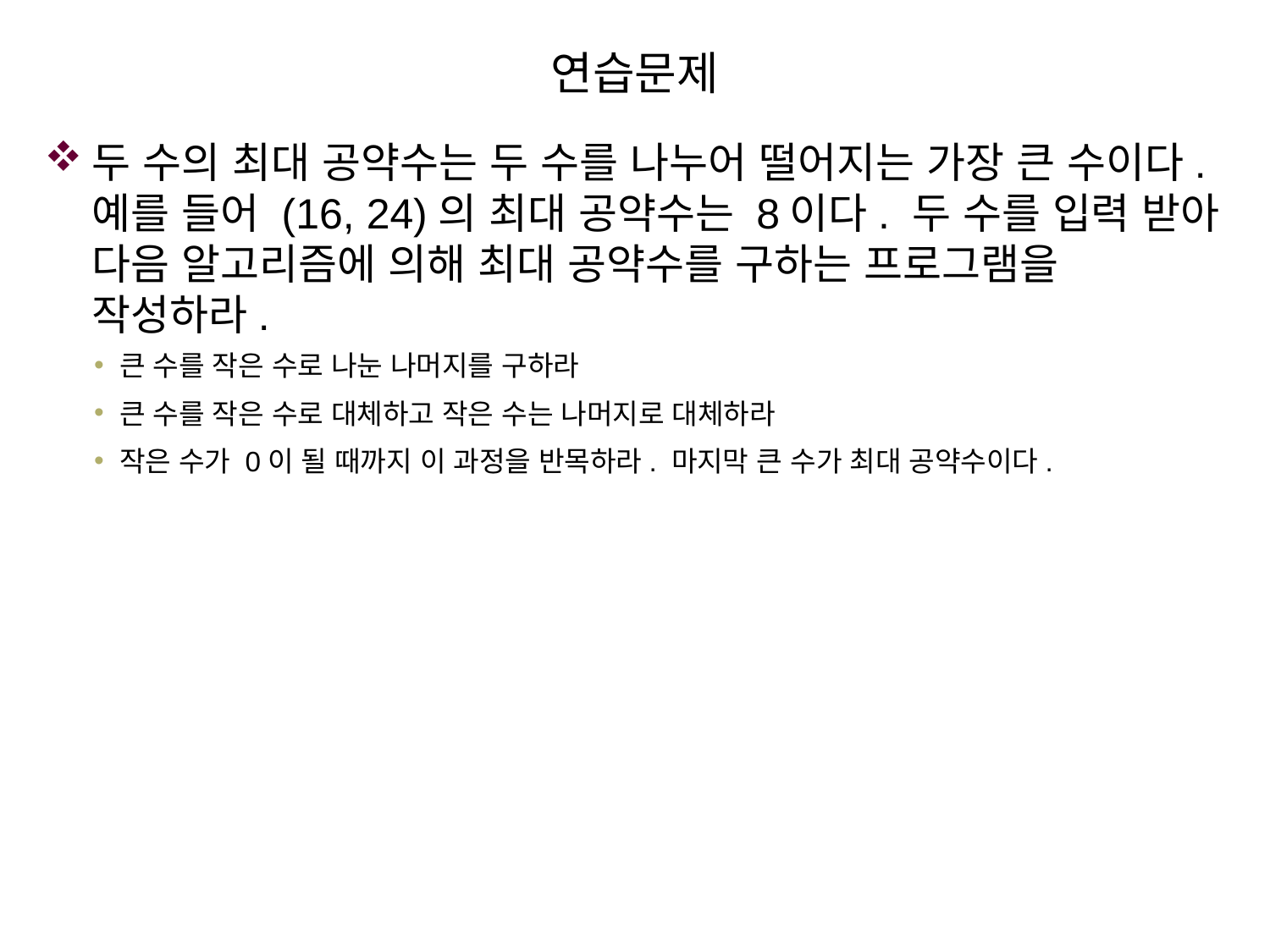

# 연습문제
두 수의 최대 공약수는 두 수를 나누어 떨어지는 가장 큰 수이다. 예를 들어 (16, 24)의 최대 공약수는 8이다. 두 수를 입력 받아 다음 알고리즘에 의해 최대 공약수를 구하는 프로그램을 작성하라.
큰 수를 작은 수로 나눈 나머지를 구하라
큰 수를 작은 수로 대체하고 작은 수는 나머지로 대체하라
작은 수가 0이 될 때까지 이 과정을 반목하라. 마지막 큰 수가 최대 공약수이다.